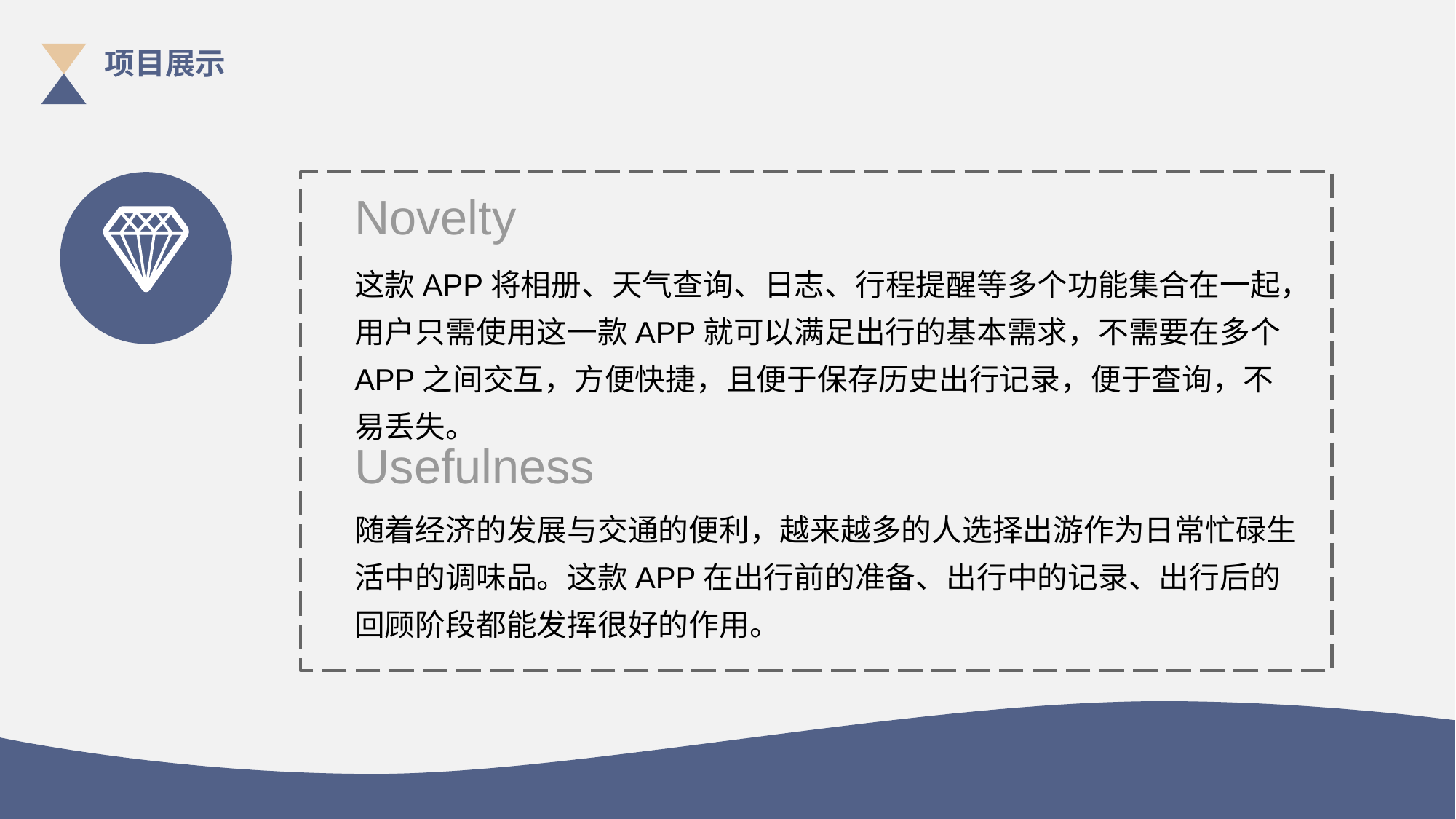

项目展示

Novelty

这款APP将相册、天气查询、日志、行程提醒等多个功能集合在一起，用户只需使用这一款APP就可以满足出行的基本需求，不需要在多个APP之间交互，方便快捷，且便于保存历史出行记录，便于查询，不易丢失。
Usefulness
随着经济的发展与交通的便利，越来越多的人选择出游作为日常忙碌生活中的调味品。这款APP在出行前的准备、出行中的记录、出行后的回顾阶段都能发挥很好的作用。